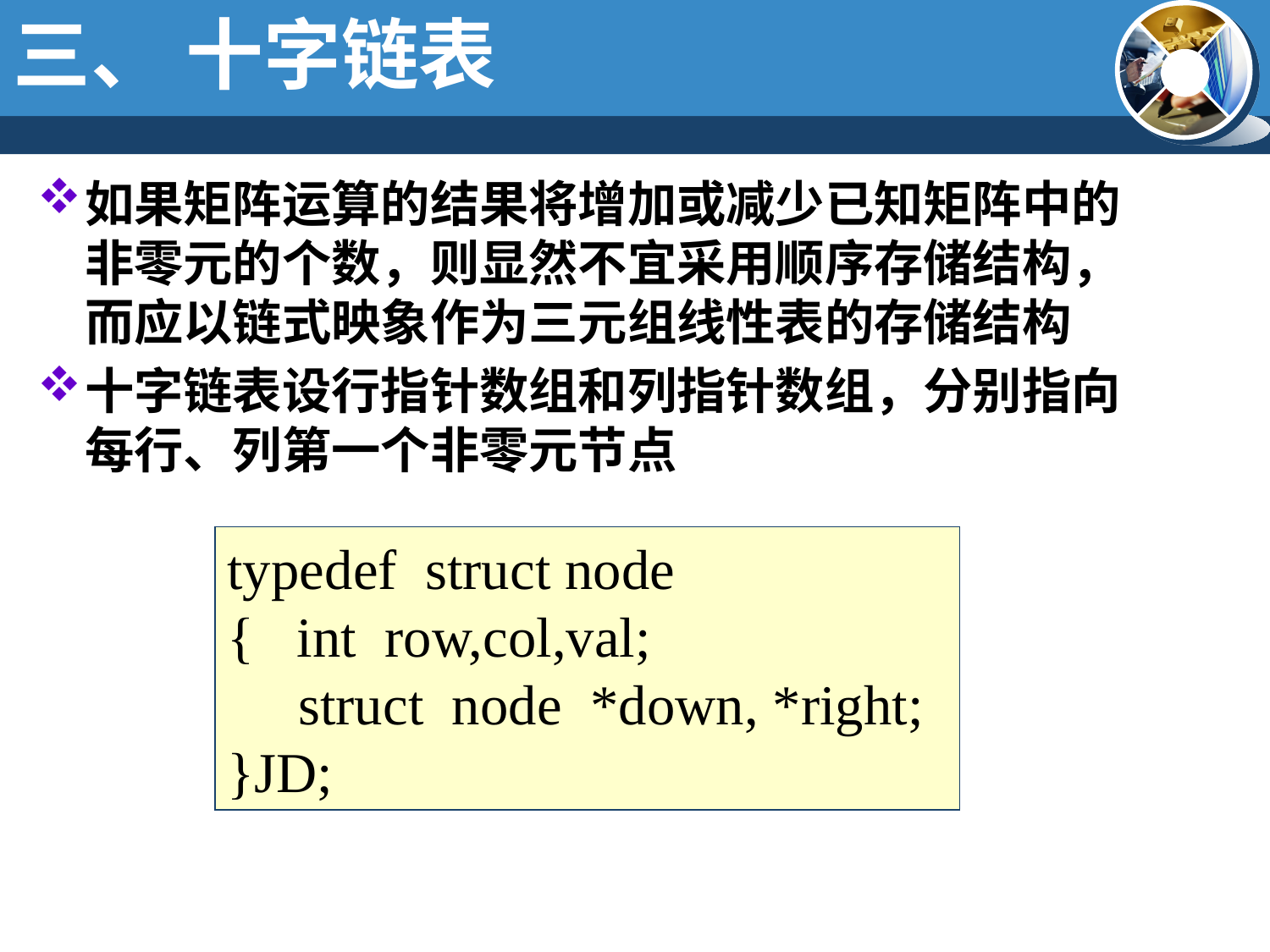

三、 十字链表
如果矩阵运算的结果将增加或减少已知矩阵中的非零元的个数，则显然不宜采用顺序存储结构，而应以链式映象作为三元组线性表的存储结构
十字链表设行指针数组和列指针数组，分别指向每行、列第一个非零元节点
typedef  struct node
{   int  row,col,val;
     struct  node  *down, *right;
}JD;